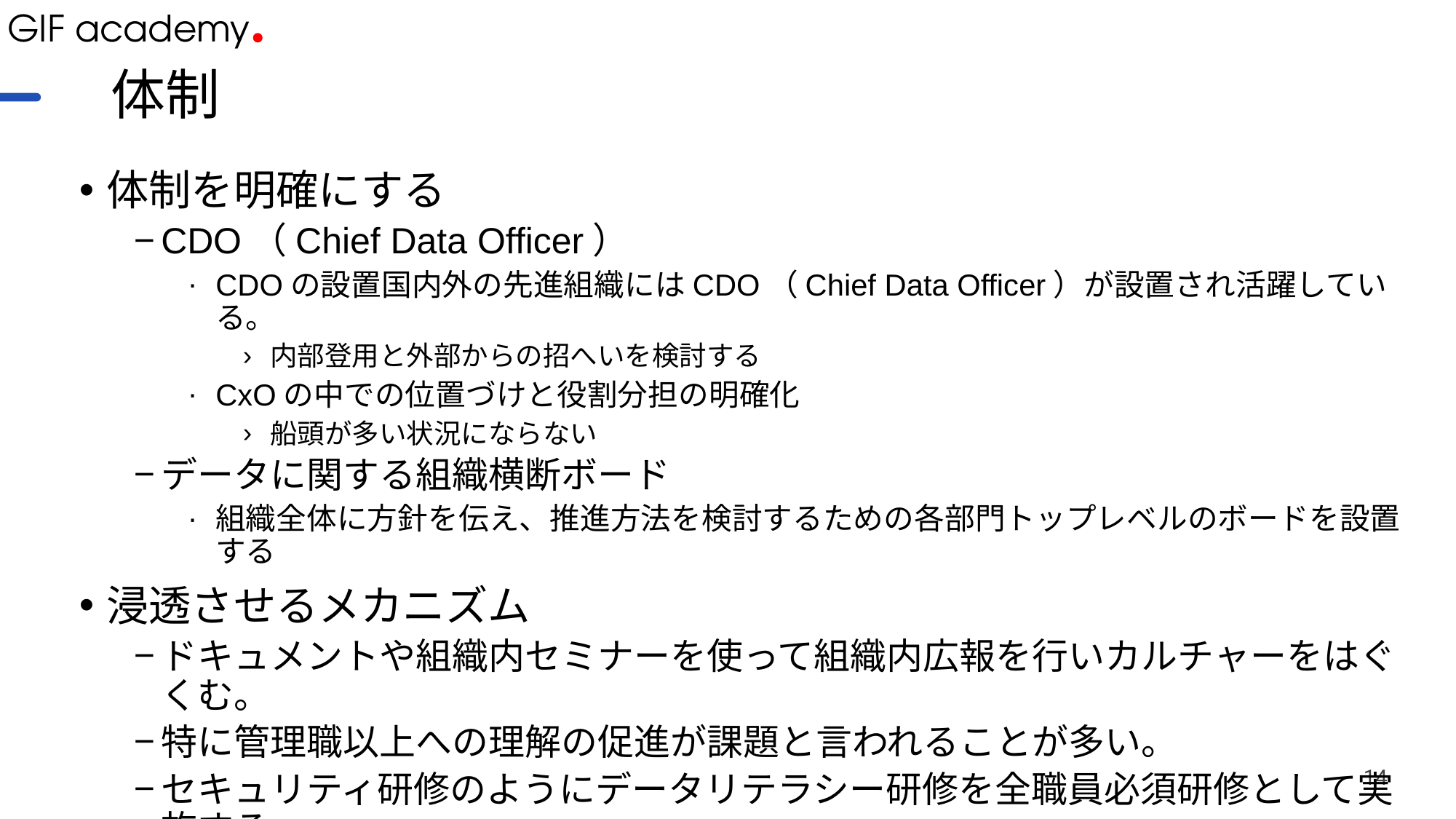

# 体制
体制を明確にする
CDO（Chief Data Officer）
CDOの設置国内外の先進組織にはCDO（Chief Data Officer）が設置され活躍している。
内部登用と外部からの招へいを検討する
CxOの中での位置づけと役割分担の明確化
船頭が多い状況にならない
データに関する組織横断ボード
組織全体に方針を伝え、推進方法を検討するための各部門トップレベルのボードを設置する
浸透させるメカニズム
ドキュメントや組織内セミナーを使って組織内広報を行いカルチャーをはぐくむ。
特に管理職以上への理解の促進が課題と言われることが多い。
セキュリティ研修のようにデータリテラシー研修を全職員必須研修として実施する。

14